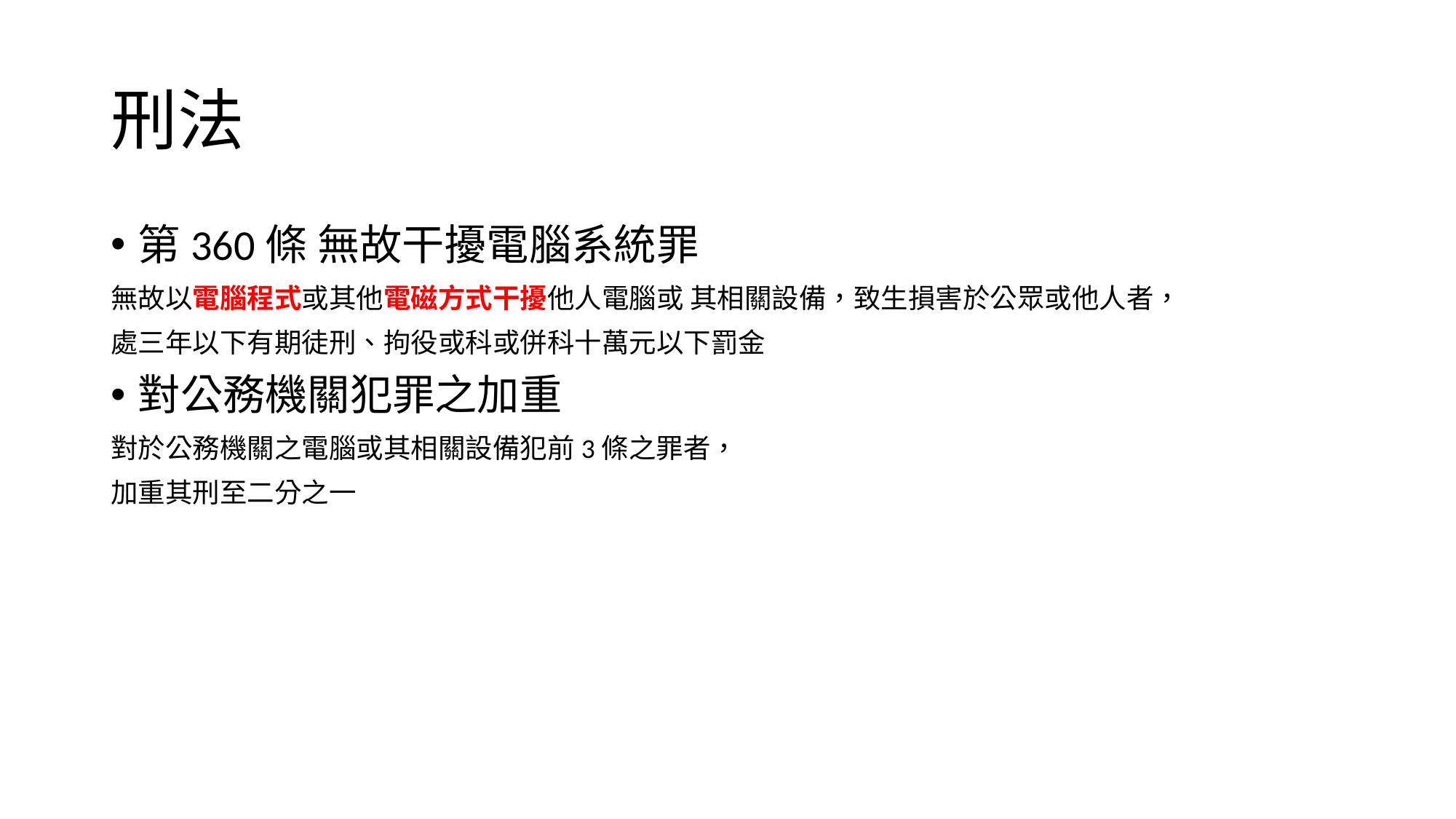

# 刑法
第360條 無故干擾電腦系統罪
無故以電腦程式或其他電磁方式干擾他人電腦或 其相關設備，致生損害於公眾或他人者，
處三年以下有期徒刑、拘役或科或併科十萬元以下罰金
對公務機關犯罪之加重
對於公務機關之電腦或其相關設備犯前3條之罪者，
加重其刑至二分之一